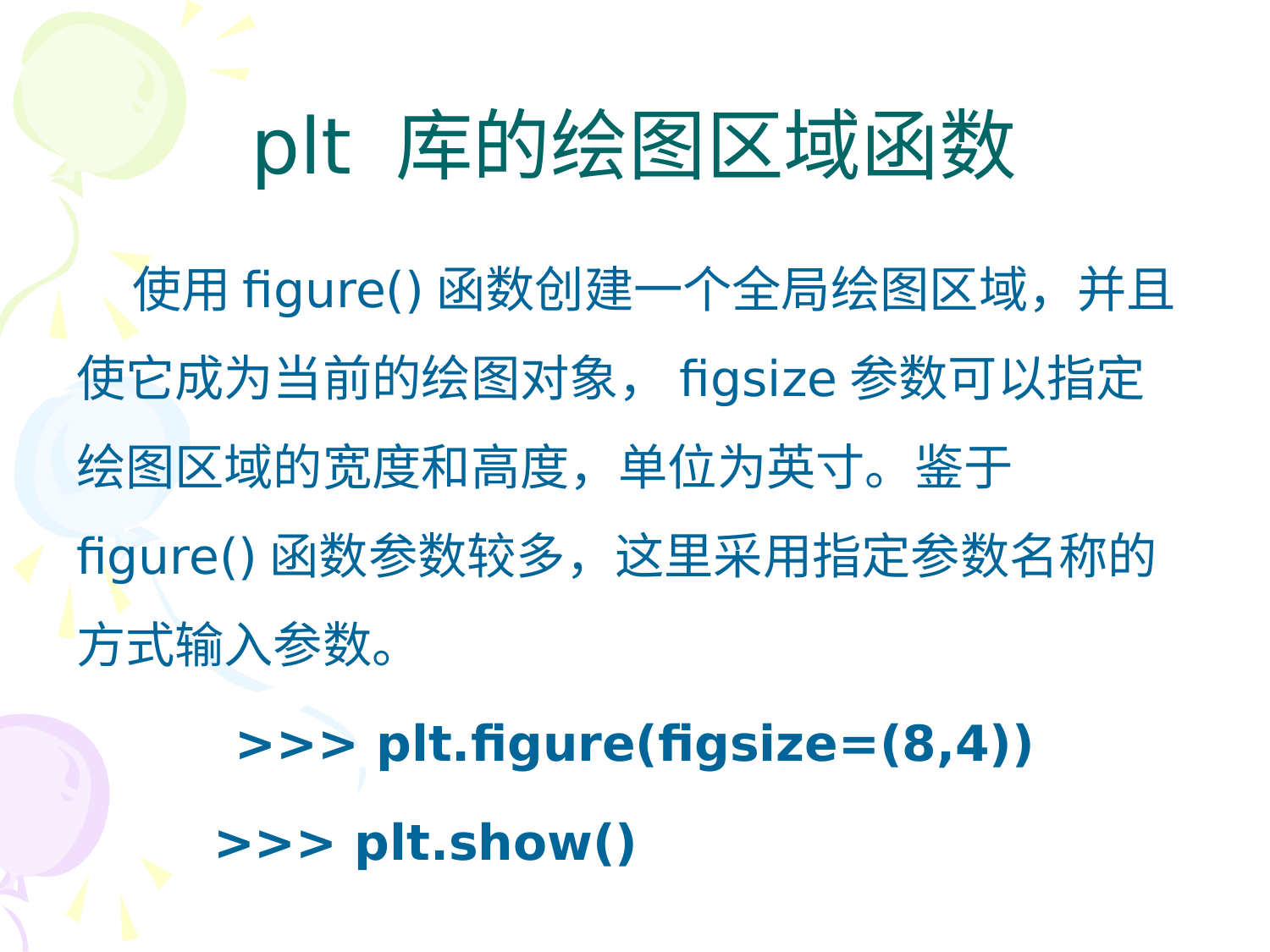

# plt 库的绘图区域函数
    使用figure()函数创建一个全局绘图区域，并且使它成为当前的绘图对象，figsize参数可以指定绘图区域的宽度和高度，单位为英寸。鉴于figure()函数参数较多，这里采用指定参数名称的方式输入参数。
>>> plt.figure(figsize=(8,4))
        >>> plt.show()